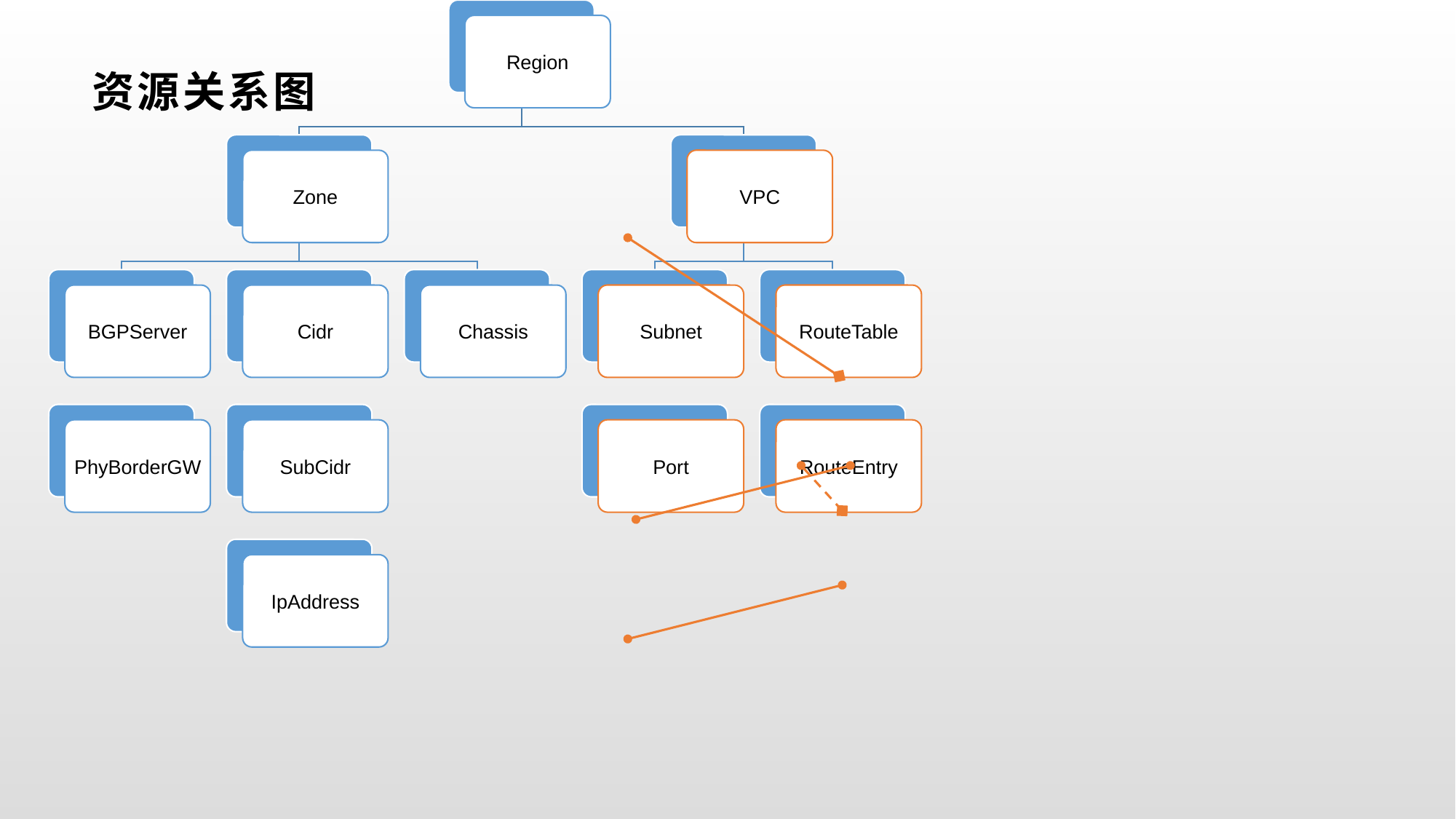

# 资源关系图
Region
Zone
BGPServer
PhyBorderGW
Cidr
SubCidr
IpAddress
Chassis
VPC
Subnet
Port
RouteTable
RouteEntry